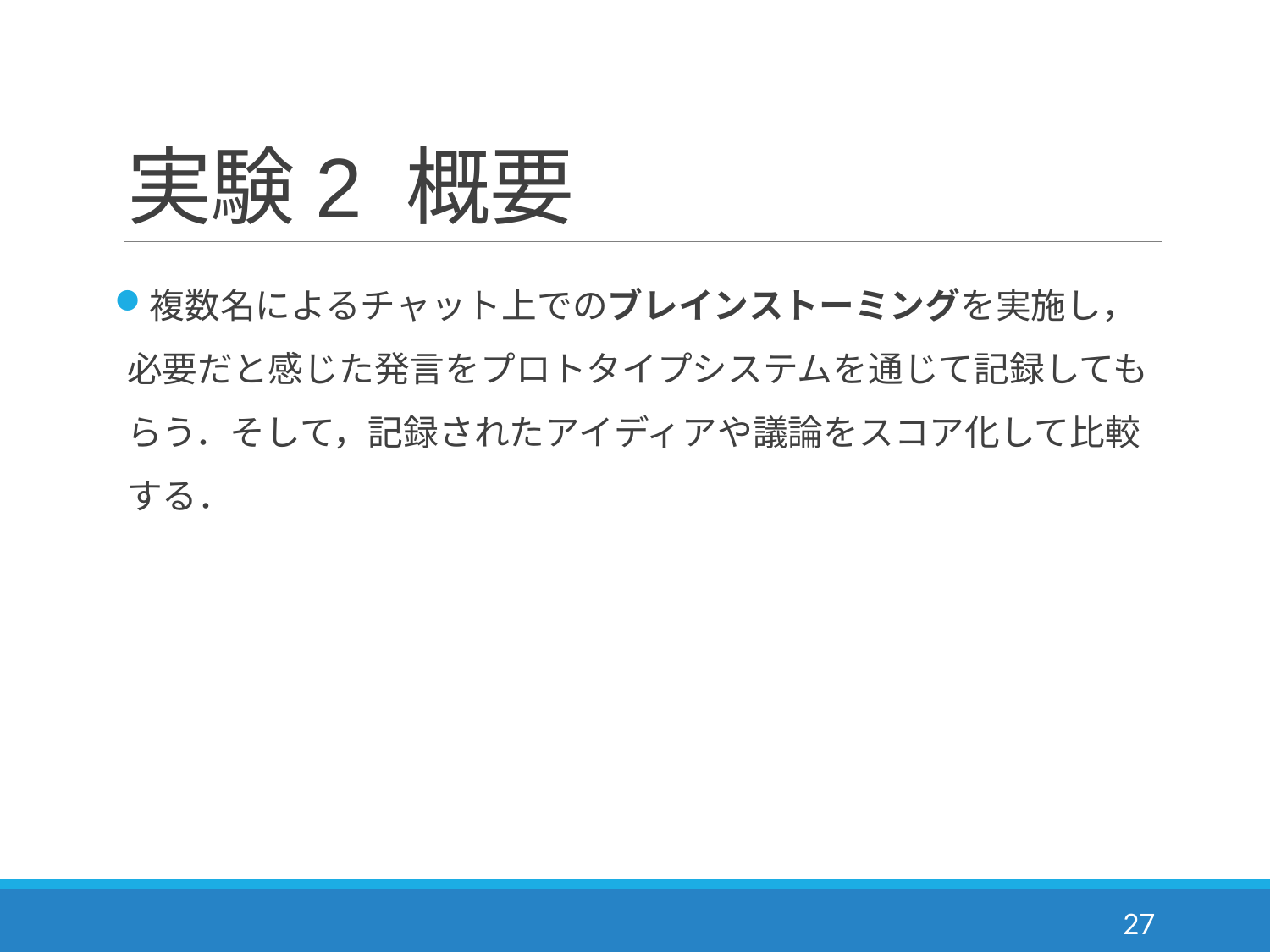

# 実験2 概要
複数名によるチャット上でのブレインストーミングを実施し，必要だと感じた発言をプロトタイプシステムを通じて記録してもらう．そして，記録されたアイディアや議論をスコア化して比較する．
27